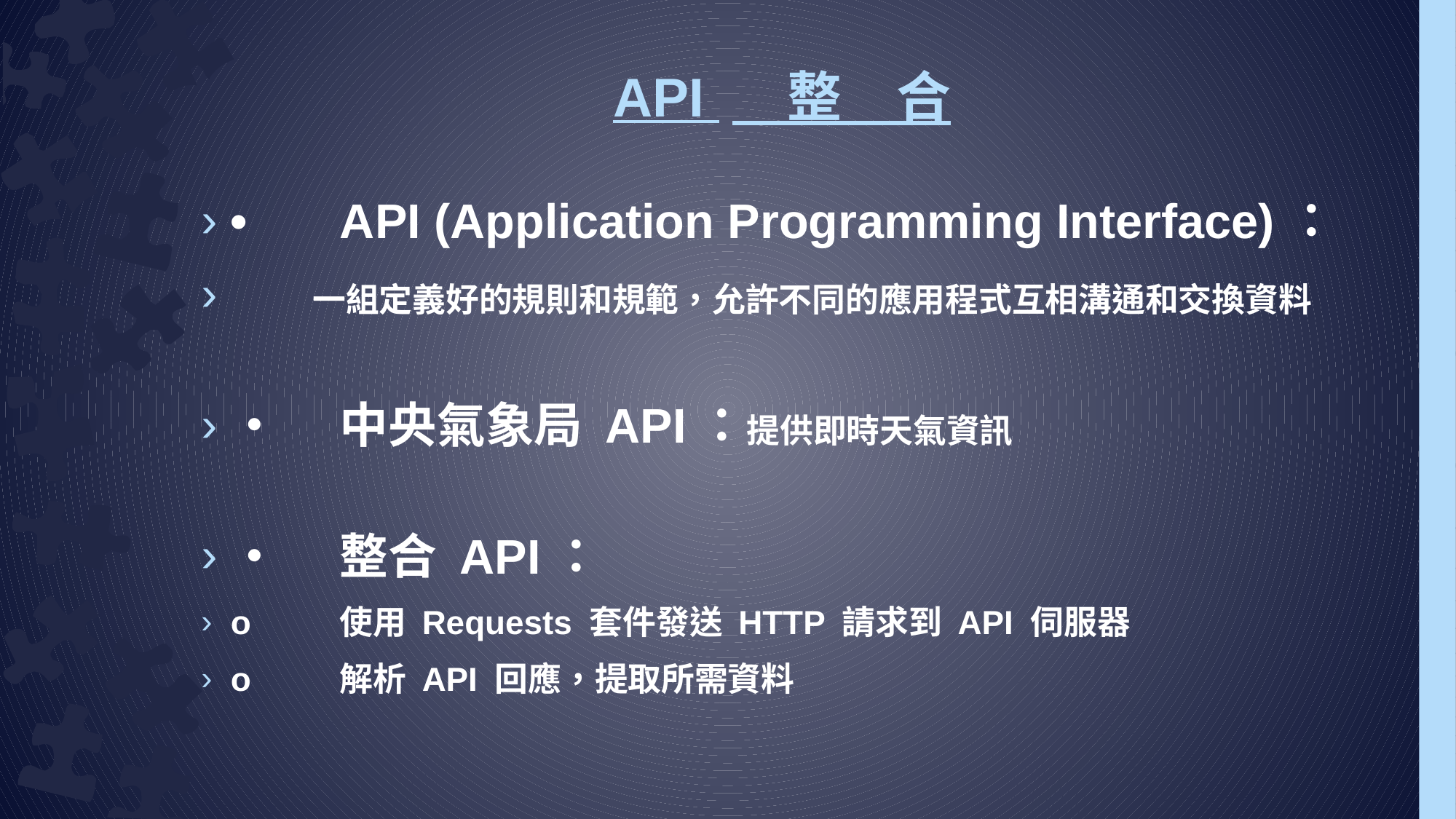

# API 　整　合
•	API (Application Programming Interface)：
　   一組定義好的規則和規範，允許不同的應用程式互相溝通和交換資料

•	中央氣象局 API：提供即時天氣資訊

•	整合 API：
o	使用 Requests 套件發送 HTTP 請求到 API 伺服器
o	解析 API 回應，提取所需資料